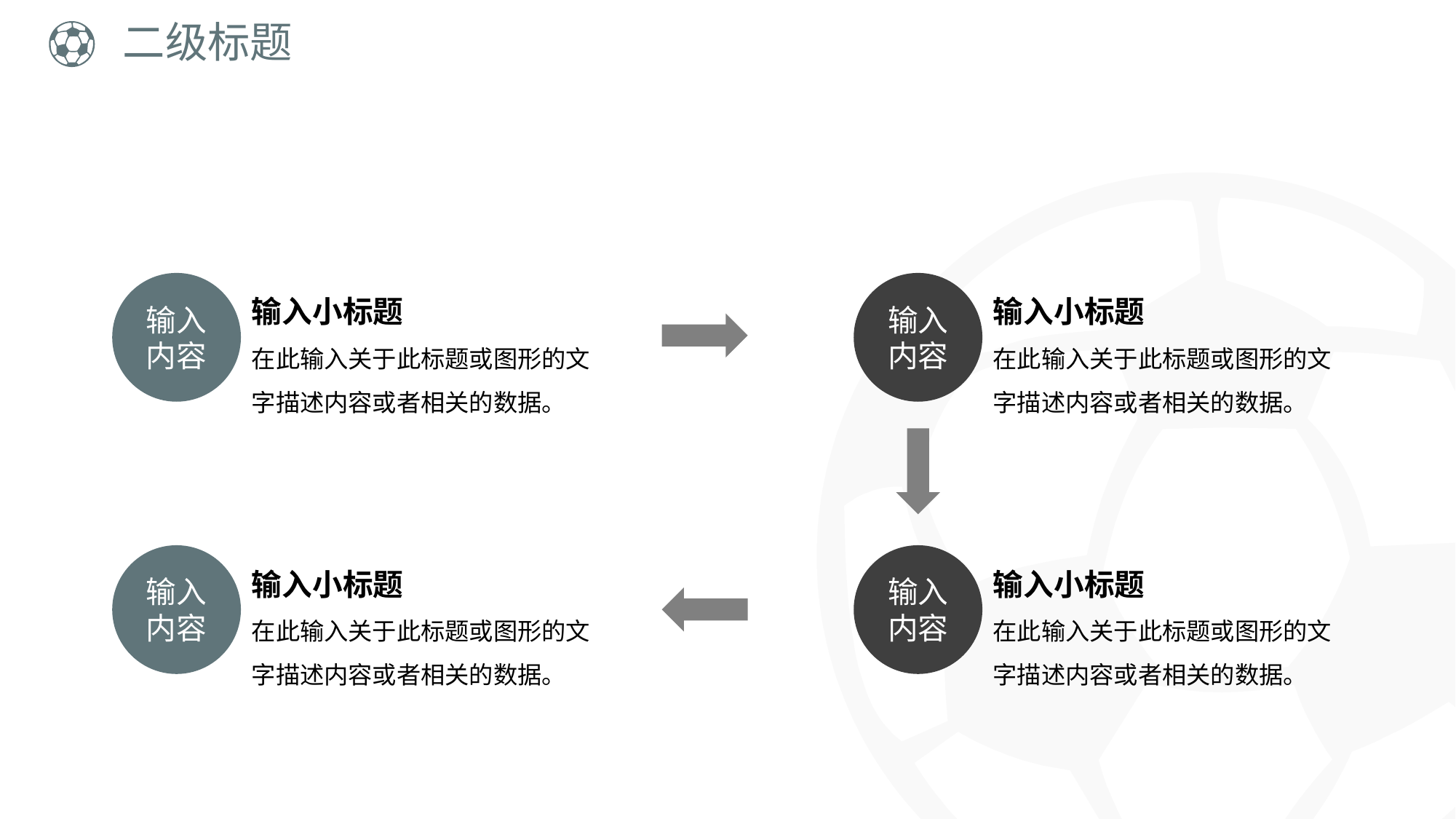

# 二级标题
输入小标题
在此输入关于此标题或图形的文字描述内容或者相关的数据。
输入小标题
在此输入关于此标题或图形的文字描述内容或者相关的数据。
输入内容
输入内容

输入小标题
在此输入关于此标题或图形的文字描述内容或者相关的数据。
输入小标题
在此输入关于此标题或图形的文字描述内容或者相关的数据。
输入内容
输入内容